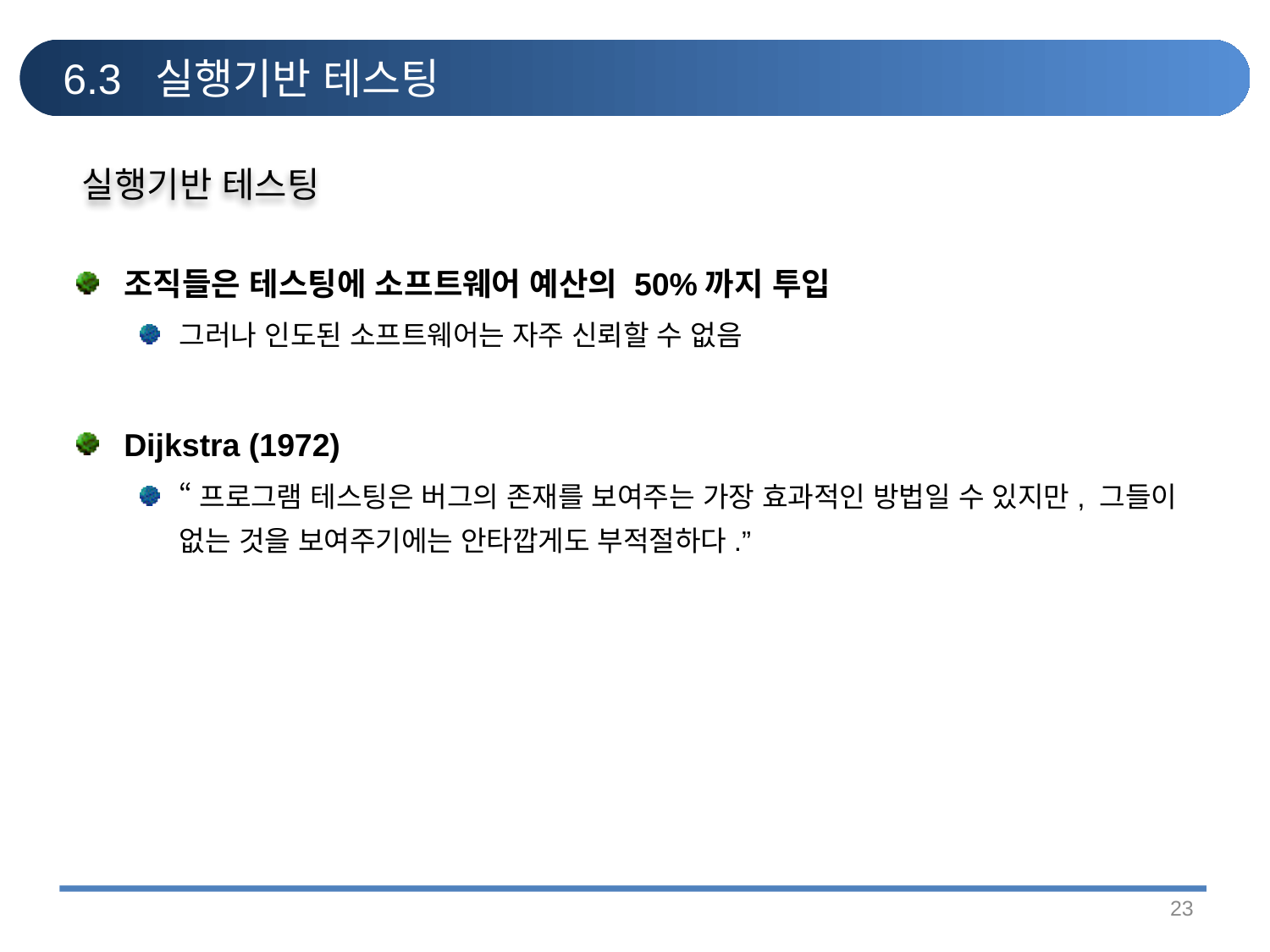

# 6.3  실행기반 테스팅
실행기반 테스팅
조직들은 테스팅에 소프트웨어 예산의 50%까지 투입
그러나 인도된 소프트웨어는 자주 신뢰할 수 없음

Dijkstra (1972)
“프로그램 테스팅은 버그의 존재를 보여주는 가장 효과적인 방법일 수 있지만, 그들이 없는 것을 보여주기에는 안타깝게도 부적절하다.”

23